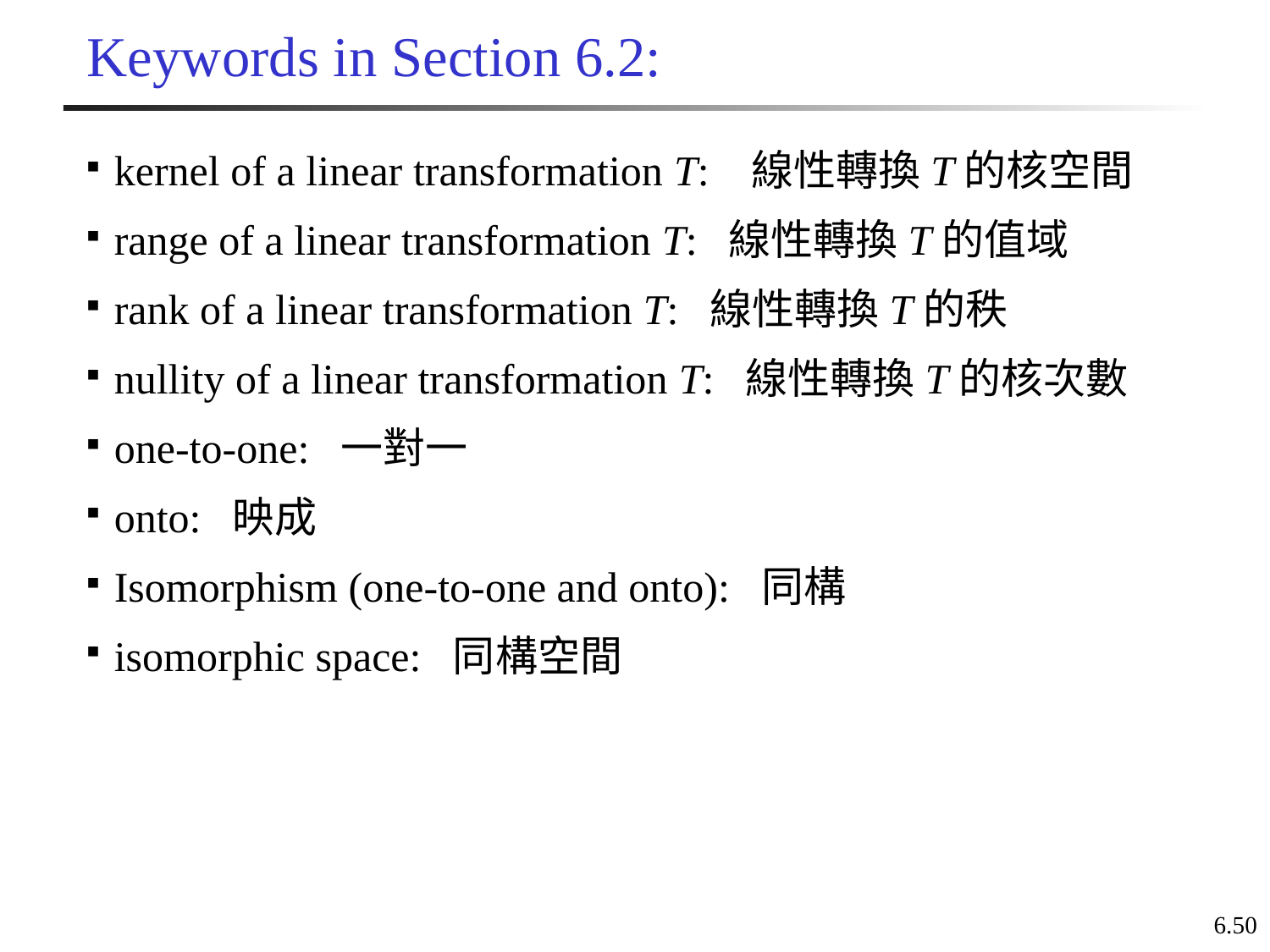

# Keywords in Section 6.2:
kernel of a linear transformation T:   線性轉換T的核空間
range of a linear transformation T:  線性轉換T的值域
rank of a linear transformation T:  線性轉換T的秩
nullity of a linear transformation T:  線性轉換T的核次數
one-to-one:  一對一
onto:  映成
Isomorphism (one-to-one and onto):  同構
isomorphic space:  同構空間
6.50